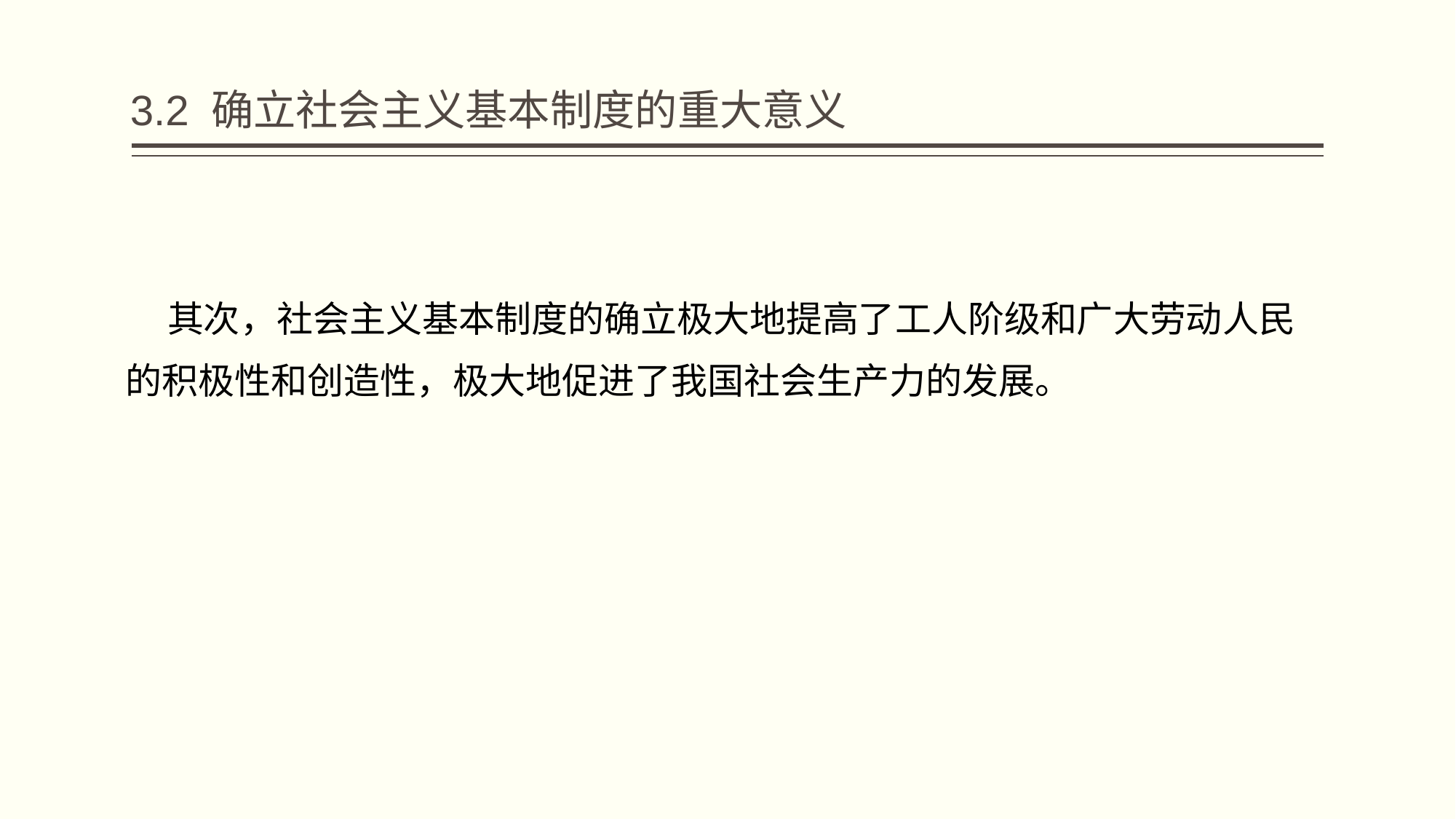

# 3.2 确立社会主义基本制度的重大意义
    其次，社会主义基本制度的确立极大地提高了工人阶级和广大劳动人民的积极性和创造性，极大地促进了我国社会生产力的发展。